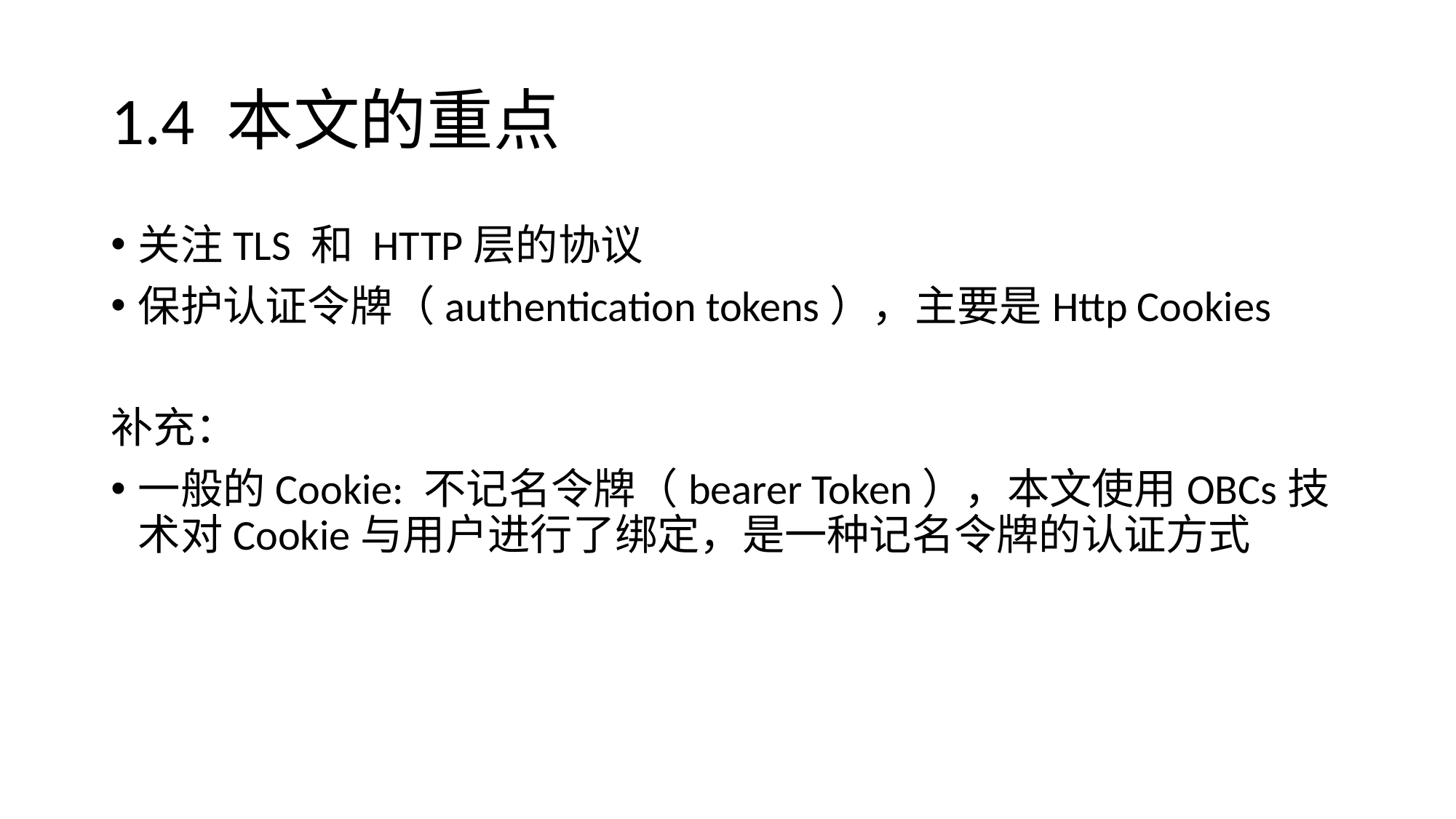

# 1.4 本文的重点
关注TLS 和 HTTP层的协议
保护认证令牌（authentication tokens），主要是Http Cookies

补充：
一般的Cookie: 不记名令牌（bearer Token），本文使用OBCs技术对Cookie与用户进行了绑定，是一种记名令牌的认证方式